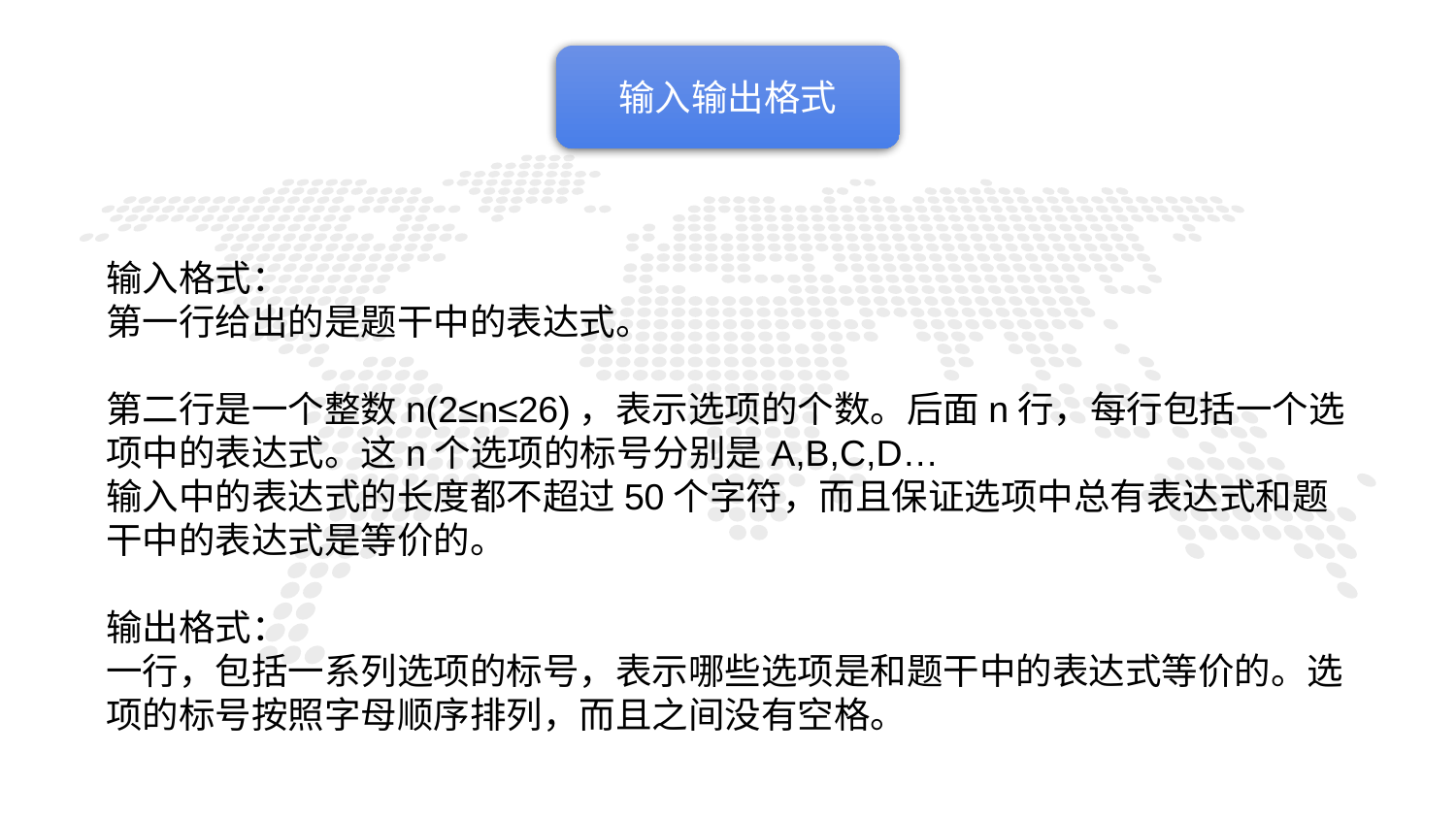

输入输出格式
输入格式：
第一行给出的是题干中的表达式。

第二行是一个整数n(2≤n≤26)，表示选项的个数。后面n行，每行包括一个选项中的表达式。这n个选项的标号分别是A,B,C,D…
输入中的表达式的长度都不超过50个字符，而且保证选项中总有表达式和题干中的表达式是等价的。

输出格式：
一行，包括一系列选项的标号，表示哪些选项是和题干中的表达式等价的。选项的标号按照字母顺序排列，而且之间没有空格。